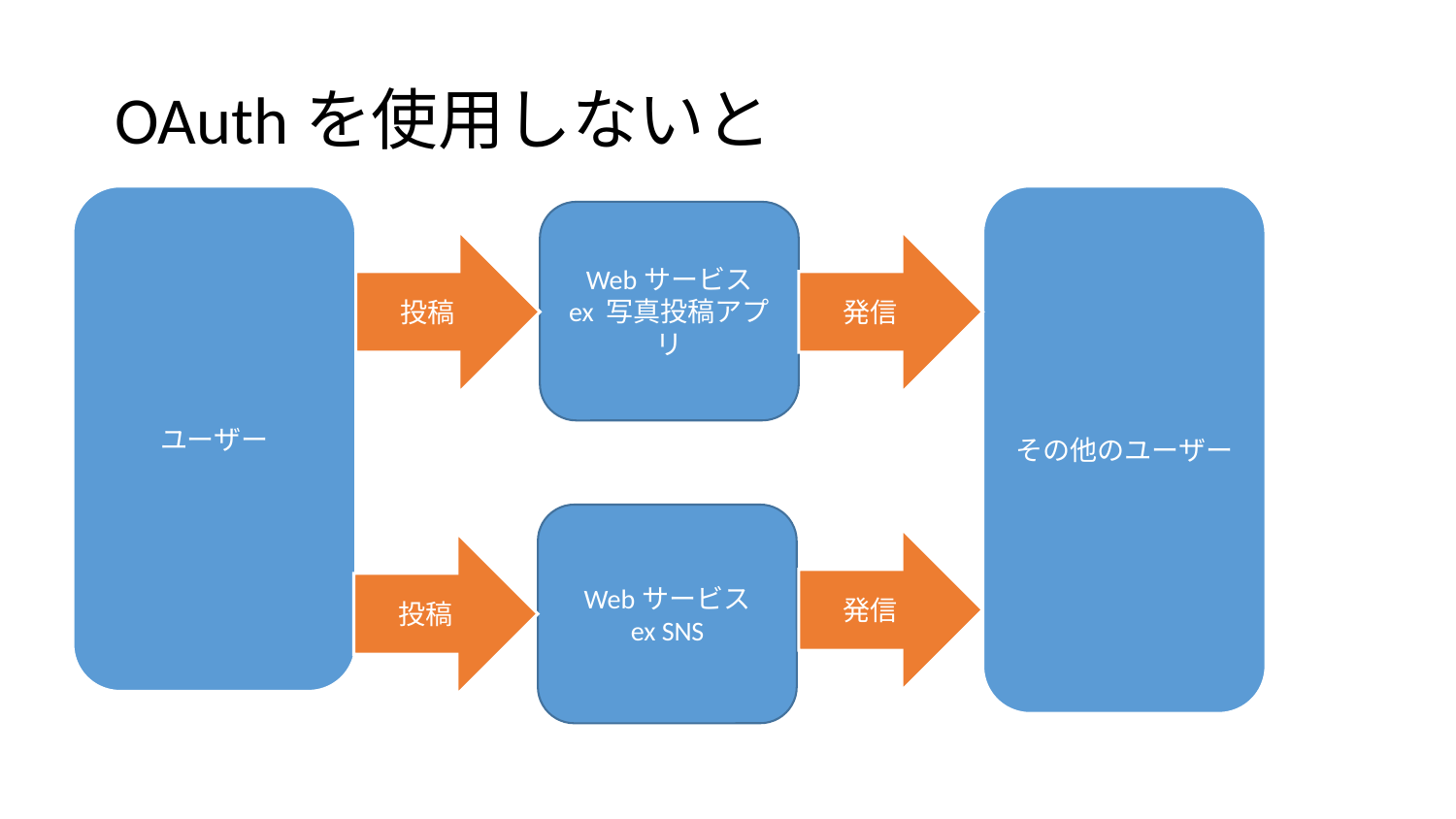

# OAuthを使用しないと
ユーザー
その他のユーザー
Webサービス
ex 写真投稿アプリ
投稿
発信
Webサービス
ex SNS
発信
投稿